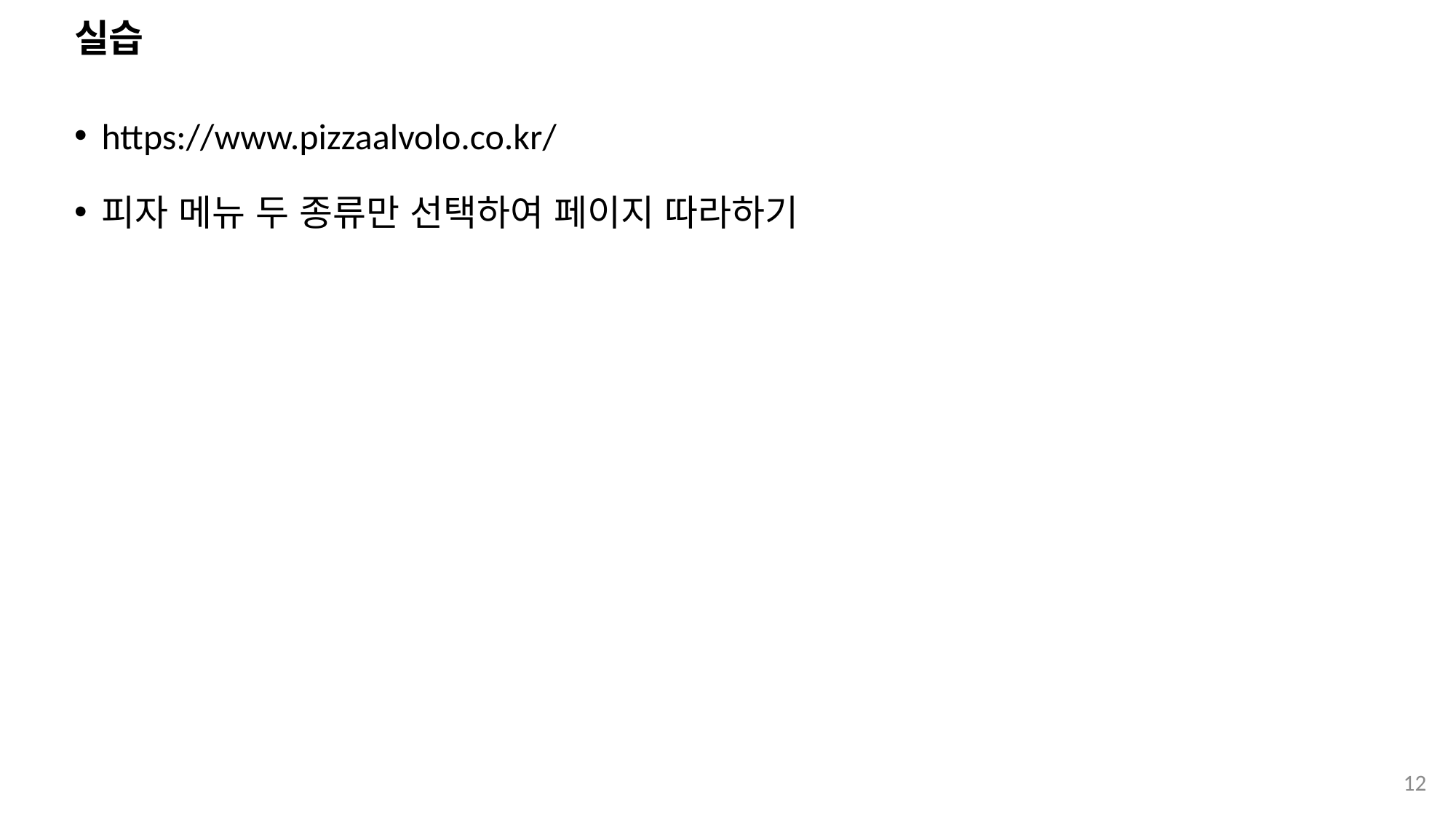

# 실습
https://www.pizzaalvolo.co.kr/
피자 메뉴 두 종류만 선택하여 페이지 따라하기
12